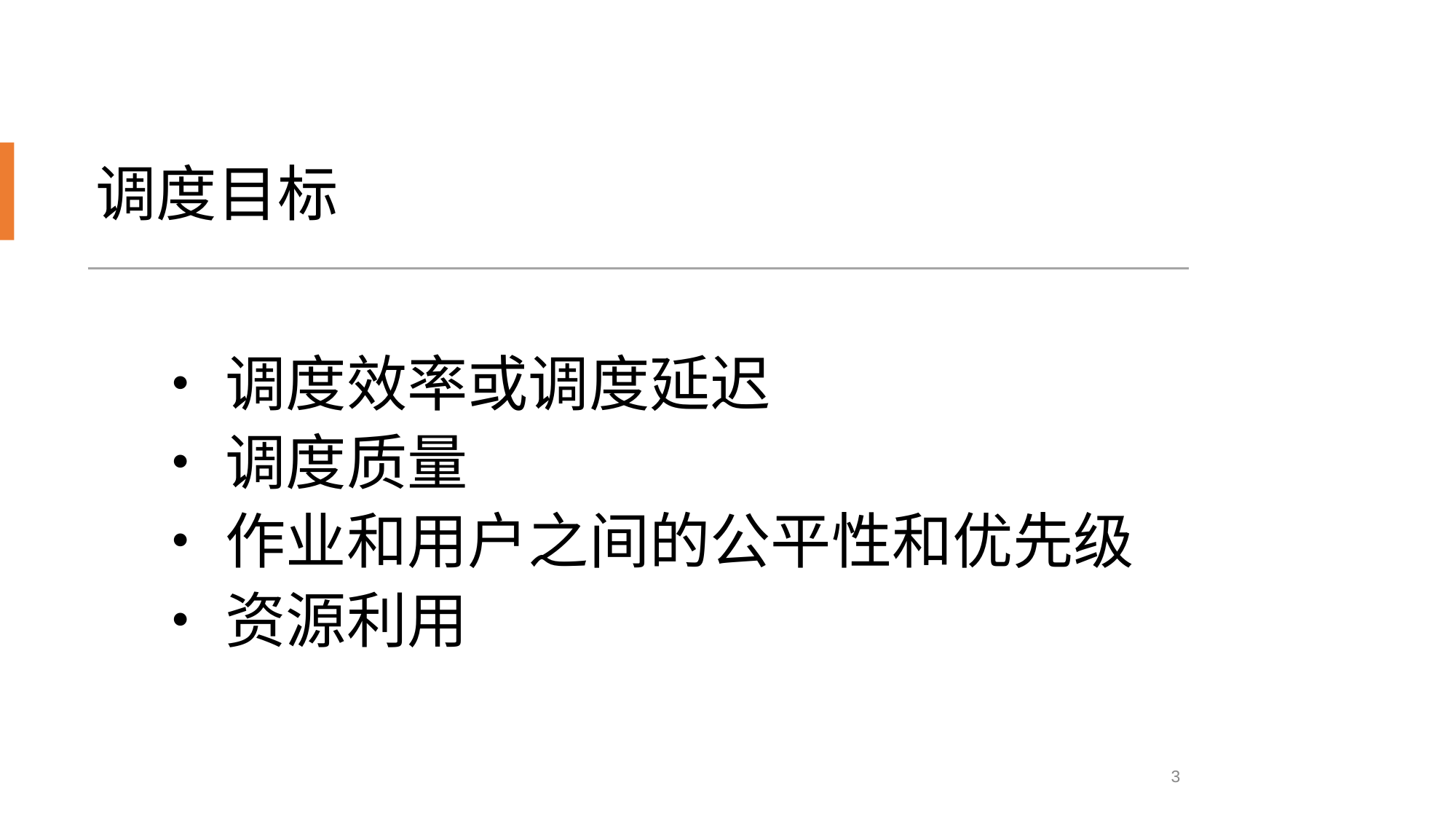

调度目标
#
•调度效率或调度延迟

•调度质量

•作业和用户之间的公平性和优先级

•资源利用

3